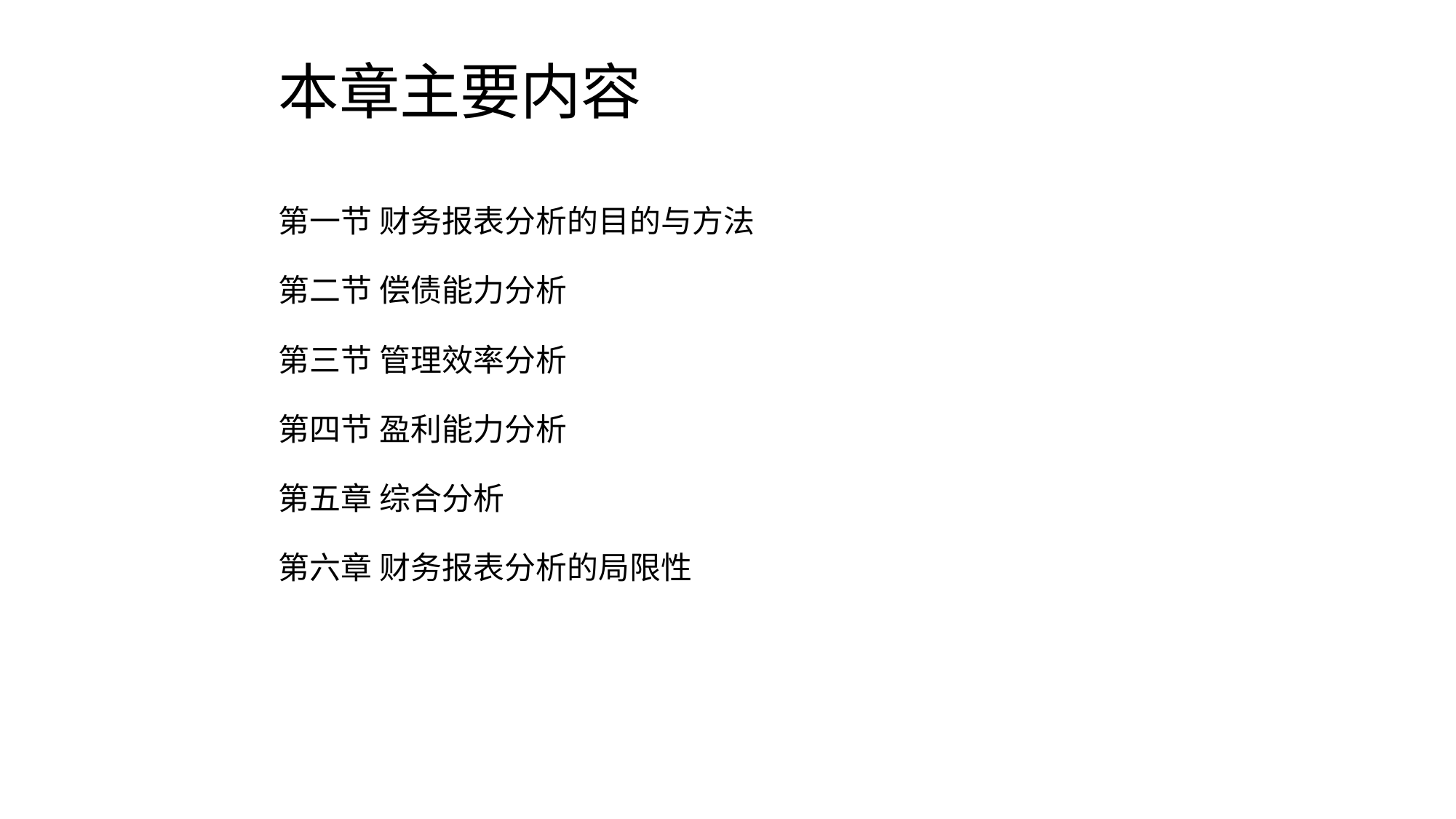

本章主要内容
#
第一节 财务报表分析的目的与方法
第二节 偿债能力分析
第三节 管理效率分析
第四节 盈利能力分析
第五章 综合分析
第六章 财务报表分析的局限性